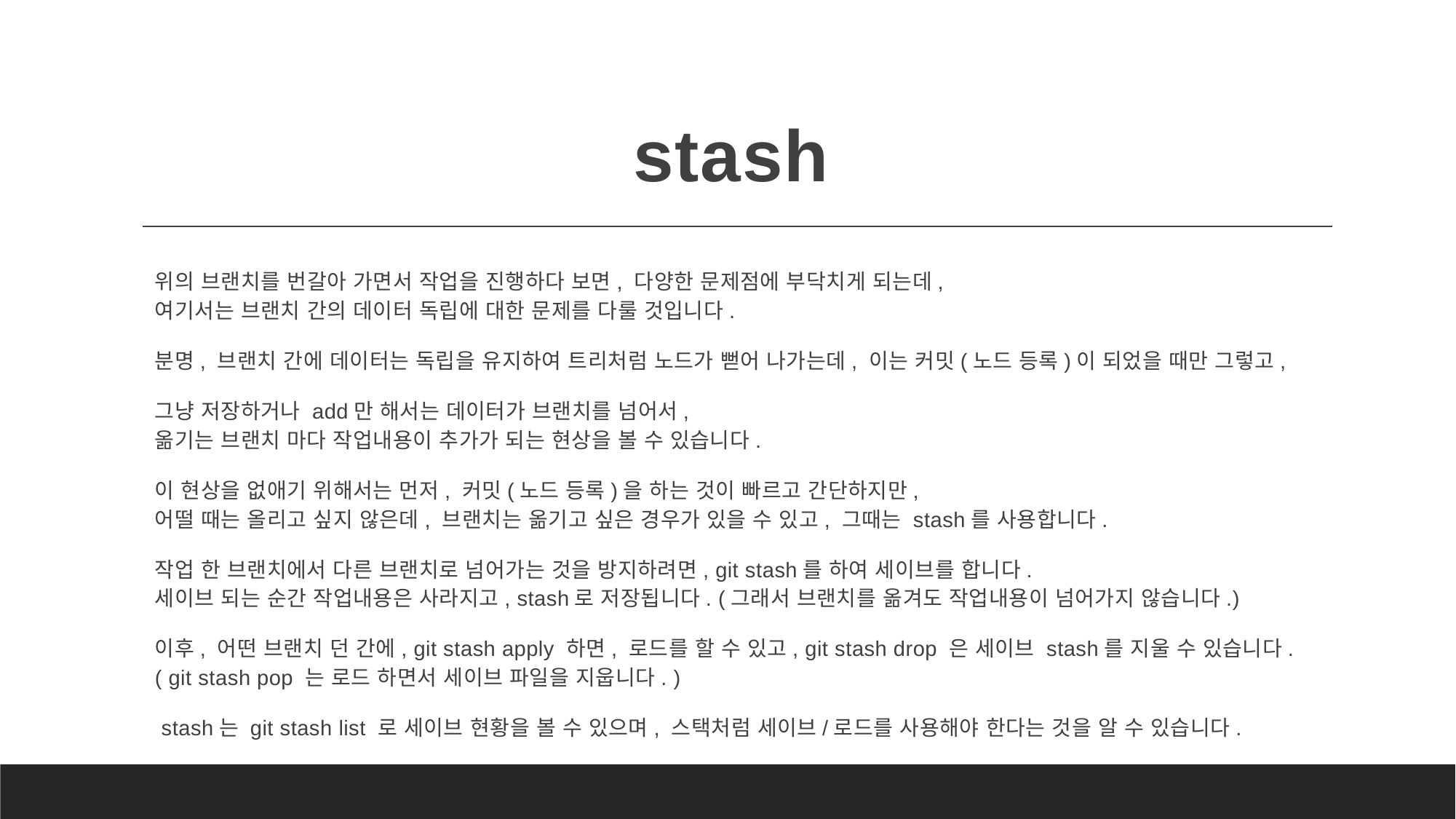

# stash
위의 브랜치를 번갈아 가면서 작업을 진행하다 보면, 다양한 문제점에 부닥치게 되는데,
여기서는 브랜치 간의 데이터 독립에 대한 문제를 다룰 것입니다.
분명, 브랜치 간에 데이터는 독립을 유지하여 트리처럼 노드가 뻗어 나가는데, 이는 커밋(노드 등록)이 되었을 때만 그렇고,
그냥 저장하거나 add만 해서는 데이터가 브랜치를 넘어서,
옮기는 브랜치 마다 작업내용이 추가가 되는 현상을 볼 수 있습니다.
이 현상을 없애기 위해서는 먼저, 커밋(노드 등록)을 하는 것이 빠르고 간단하지만,
어떨 때는 올리고 싶지 않은데, 브랜치는 옮기고 싶은 경우가 있을 수 있고, 그때는 stash를 사용합니다.
작업 한 브랜치에서 다른 브랜치로 넘어가는 것을 방지하려면, git stash를 하여 세이브를 합니다.
세이브 되는 순간 작업내용은 사라지고, stash로 저장됩니다. (그래서 브랜치를 옮겨도 작업내용이 넘어가지 않습니다.)
이후, 어떤 브랜치 던 간에, git stash apply 하면, 로드를 할 수 있고, git stash drop 은 세이브 stash를 지울 수 있습니다.
( git stash pop 는 로드 하면서 세이브 파일을 지웁니다. )
 stash는 git stash list 로 세이브 현황을 볼 수 있으며, 스택처럼 세이브/로드를 사용해야 한다는 것을 알 수 있습니다.